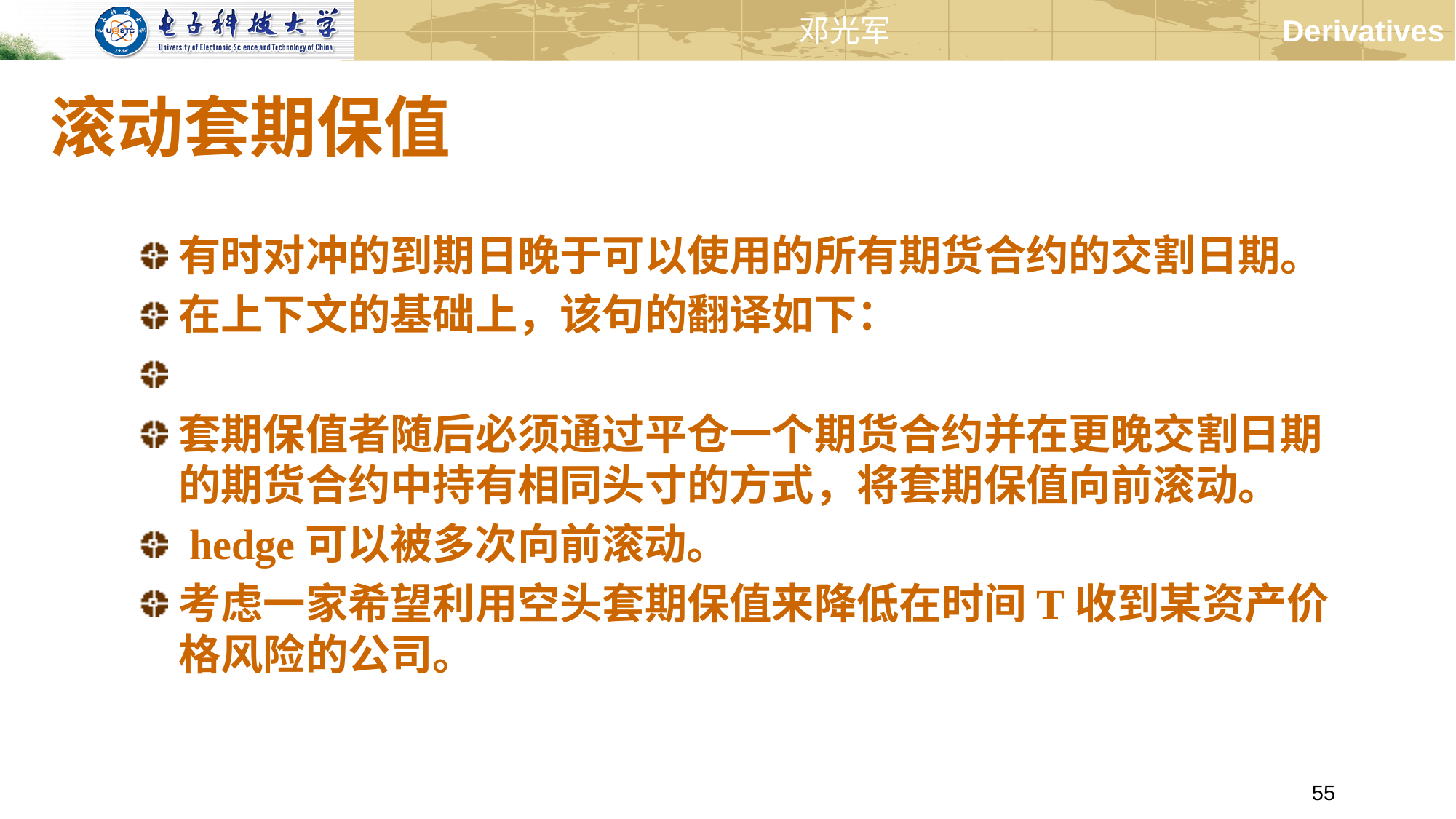

# 滚动套期保值
有时对冲的到期日晚于可以使用的所有期货合约的交割日期。
在上下文的基础上，该句的翻译如下：

套期保值者随后必须通过平仓一个期货合约并在更晚交割日期的期货合约中持有相同头寸的方式，将套期保值向前滚动。
 hedge可以被多次向前滚动。
考虑一家希望利用空头套期保值来降低在时间T收到某资产价格风险的公司。